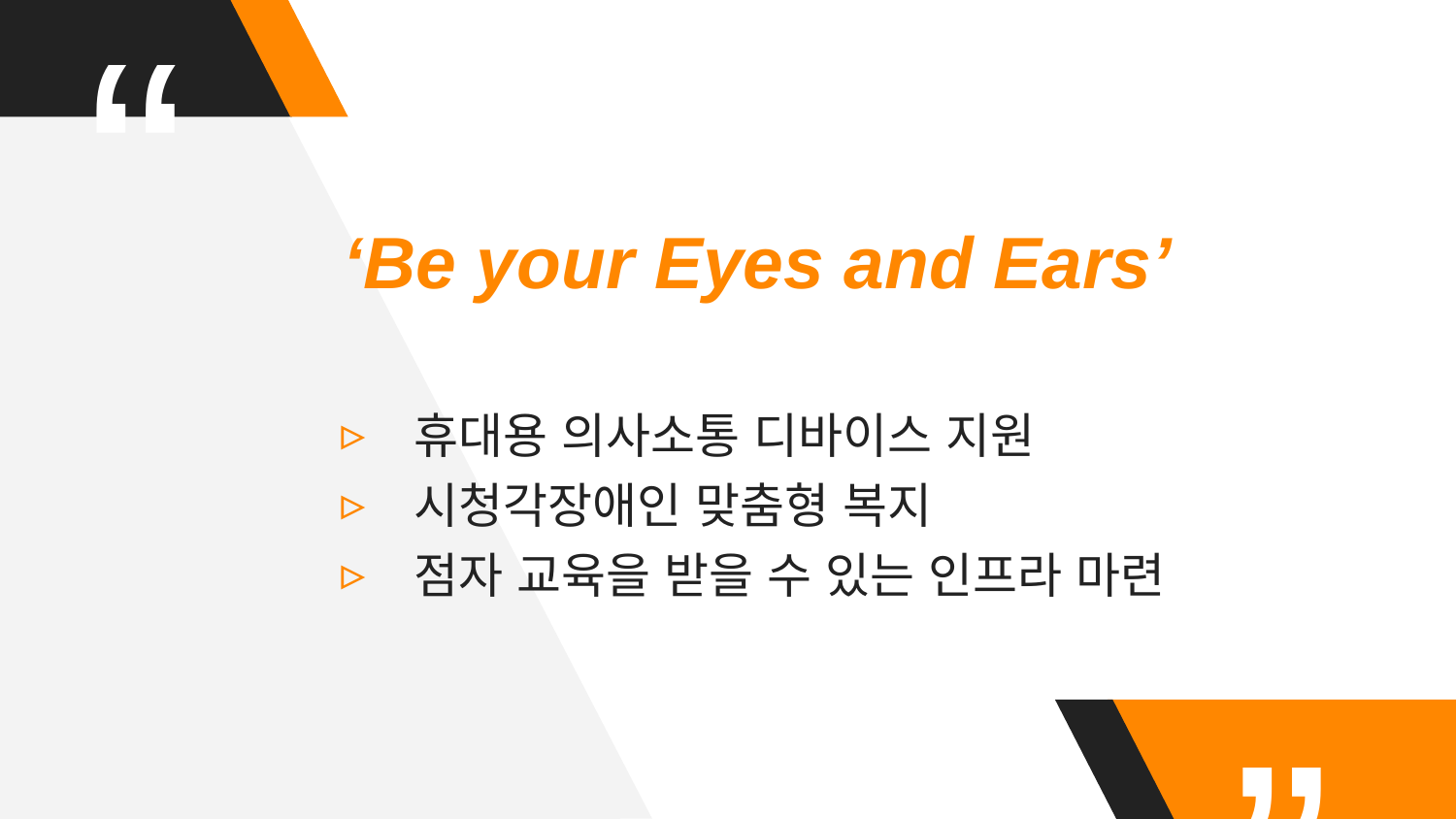

‘Be your Eyes and Ears’

휴대용 의사소통 디바이스 지원
시청각장애인 맞춤형 복지
점자 교육을 받을 수 있는 인프라 마련